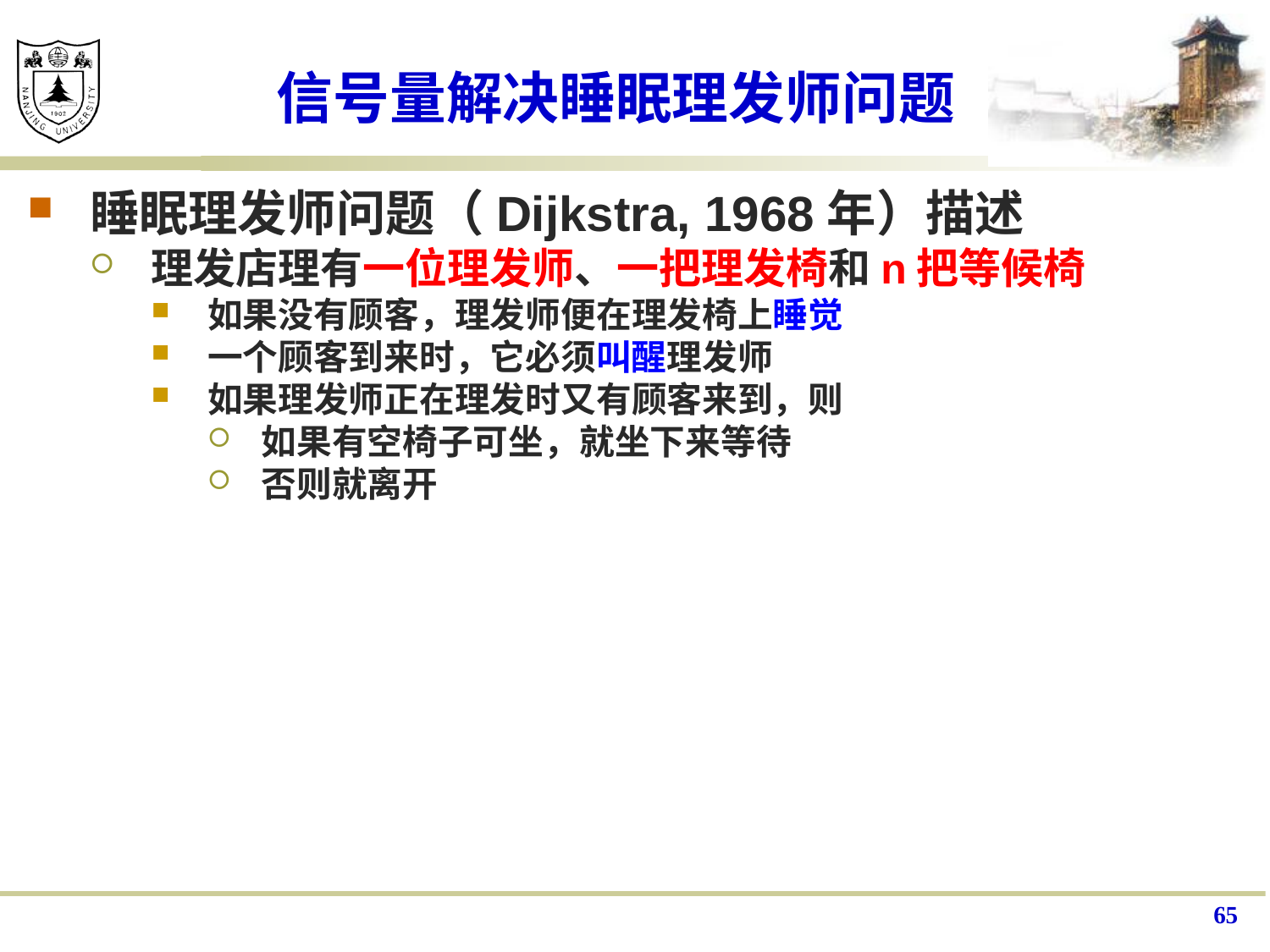

# 信号量解决睡眠理发师问题
睡眠理发师问题（Dijkstra, 1968年）描述
理发店理有一位理发师、一把理发椅和n把等候椅
如果没有顾客，理发师便在理发椅上睡觉
一个顾客到来时，它必须叫醒理发师
如果理发师正在理发时又有顾客来到，则
如果有空椅子可坐，就坐下来等待
否则就离开

65